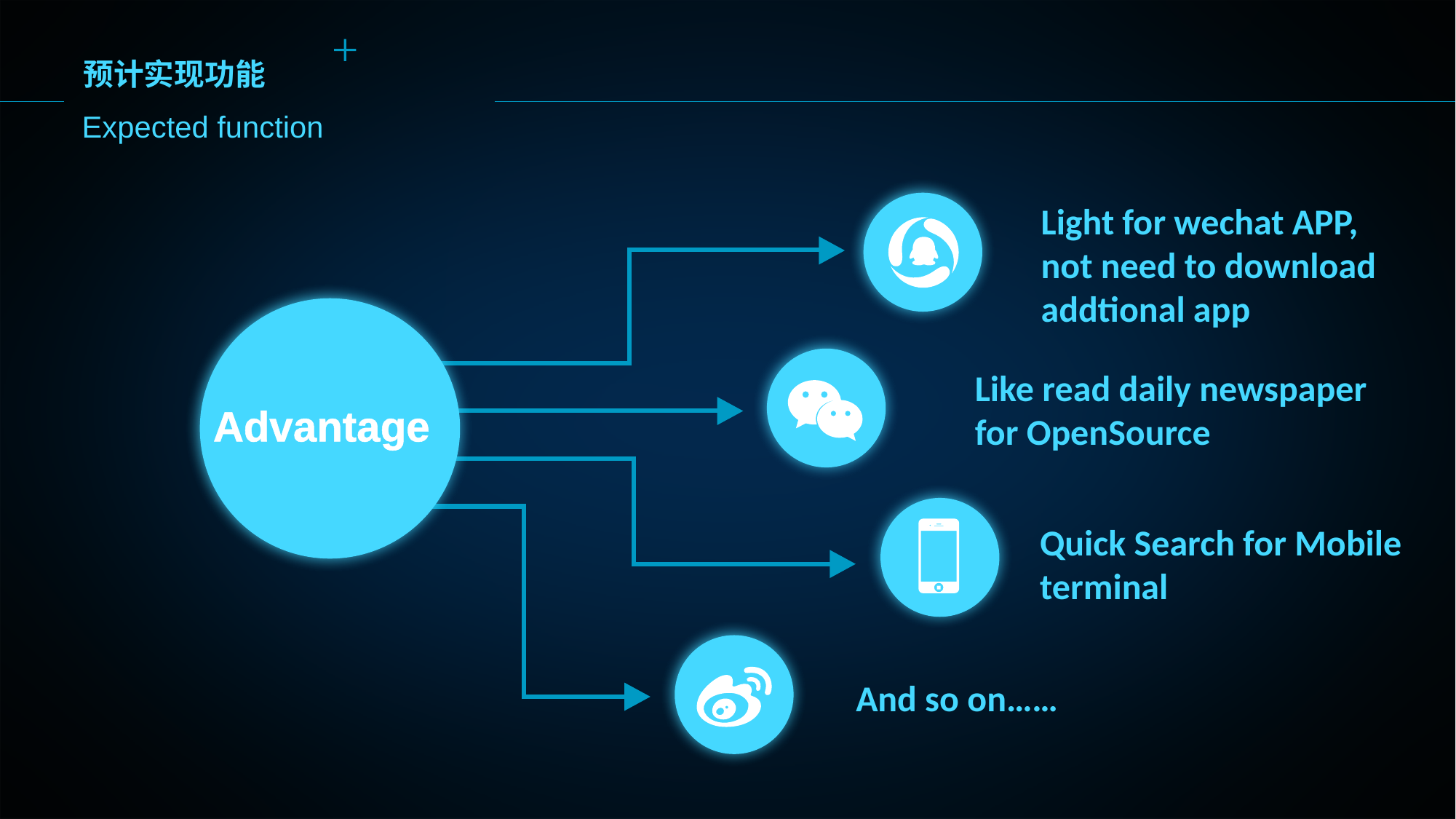

Expected function
预计实现功能
Light for wechat APP, not need to download addtional app

Advantage

Like read daily newspaper for OpenSource

Quick Search for Mobile terminal

And so on……